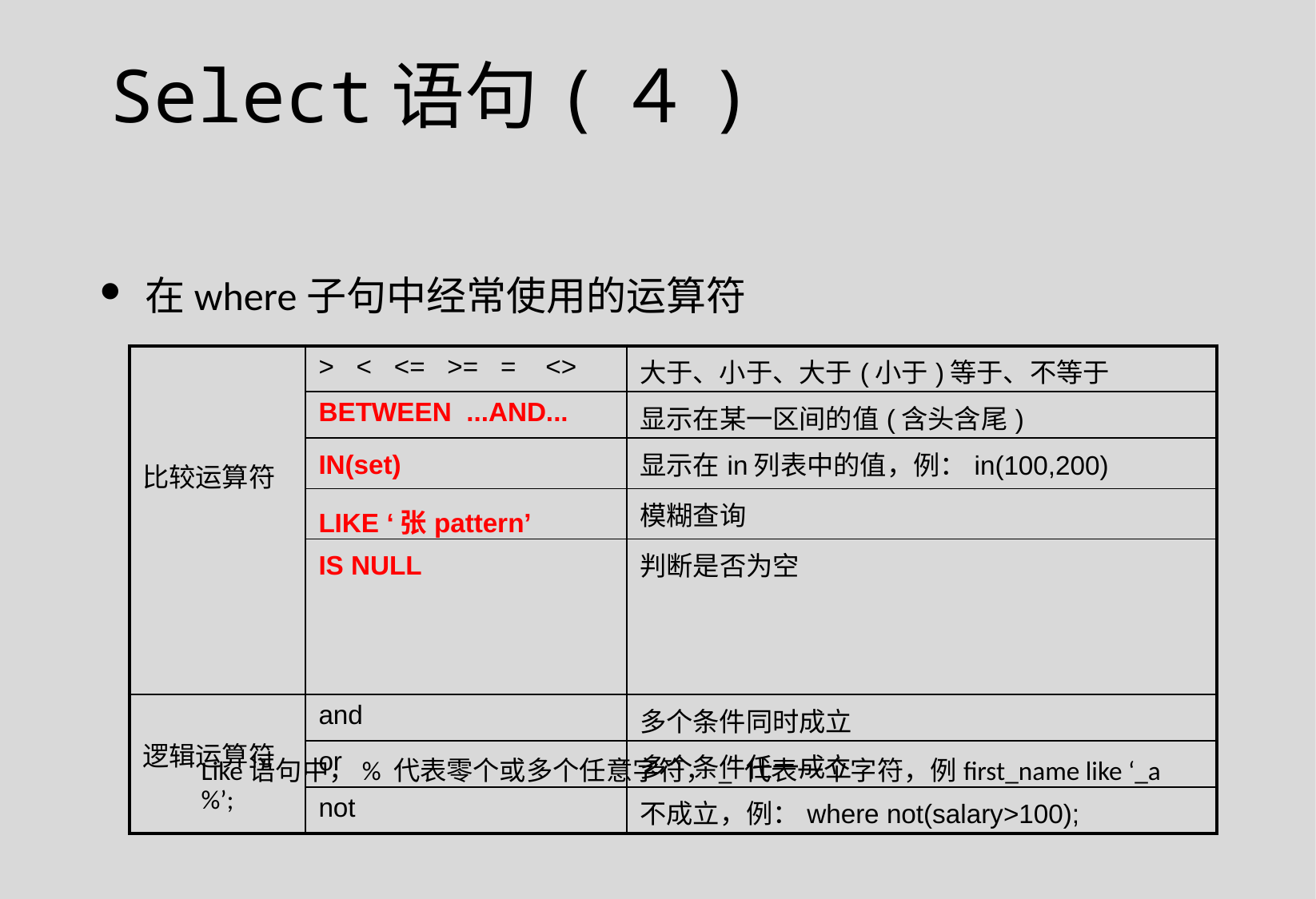

Select语句(４)
在where子句中经常使用的运算符
| 比较运算符 | > < <= >= = <> | 大于、小于、大于(小于)等于、不等于 |
| --- | --- | --- |
|  | BETWEEN ...AND... | 显示在某一区间的值(含头含尾) |
|  | IN(set) | 显示在in列表中的值，例：in(100,200) |
|  | LIKE ‘张pattern’ | 模糊查询 |
|  | IS NULL | 判断是否为空 |
| 逻辑运算符 | and | 多个条件同时成立 |
|  | or | 多个条件任一成立 |
|  | not | 不成立，例：where not(salary>100); |

Like语句中，% 代表零个或多个任意字符，_ 代表一个字符，例first_name like ‘_a%’;